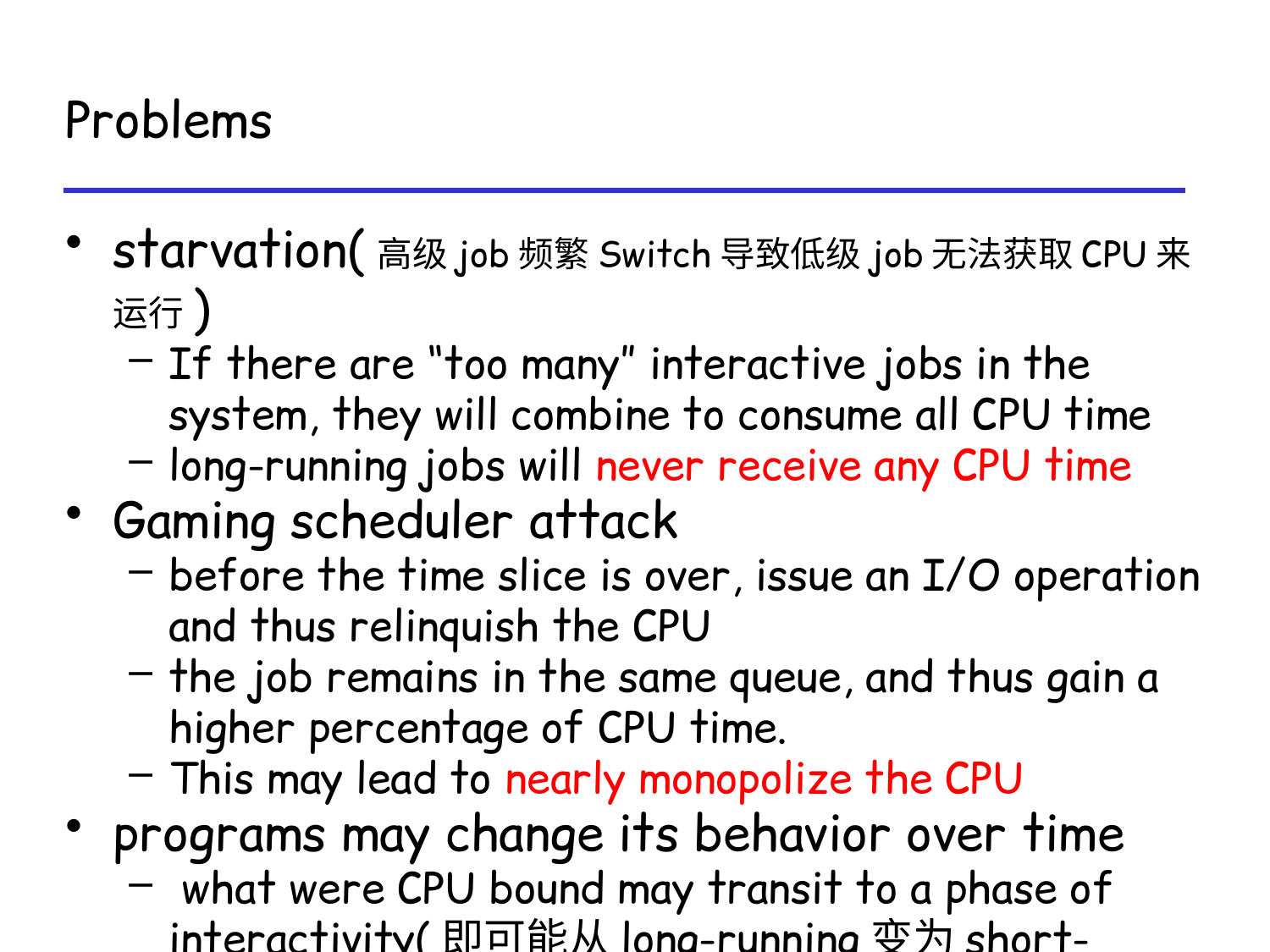

# Problems
starvation(高级job频繁Switch导致低级job无法获取CPU来运行)
If there are “too many” interactive jobs in the system, they will combine to consume all CPU time
long-running jobs will never receive any CPU time
Gaming scheduler attack
before the time slice is over, issue an I/O operation and thus relinquish the CPU
the job remains in the same queue, and thus gain a higher percentage of CPU time.
This may lead to nearly monopolize the CPU
programs may change its behavior over time
 what were CPU bound may transit to a phase of interactivity(即可能从long-running变为short-running)